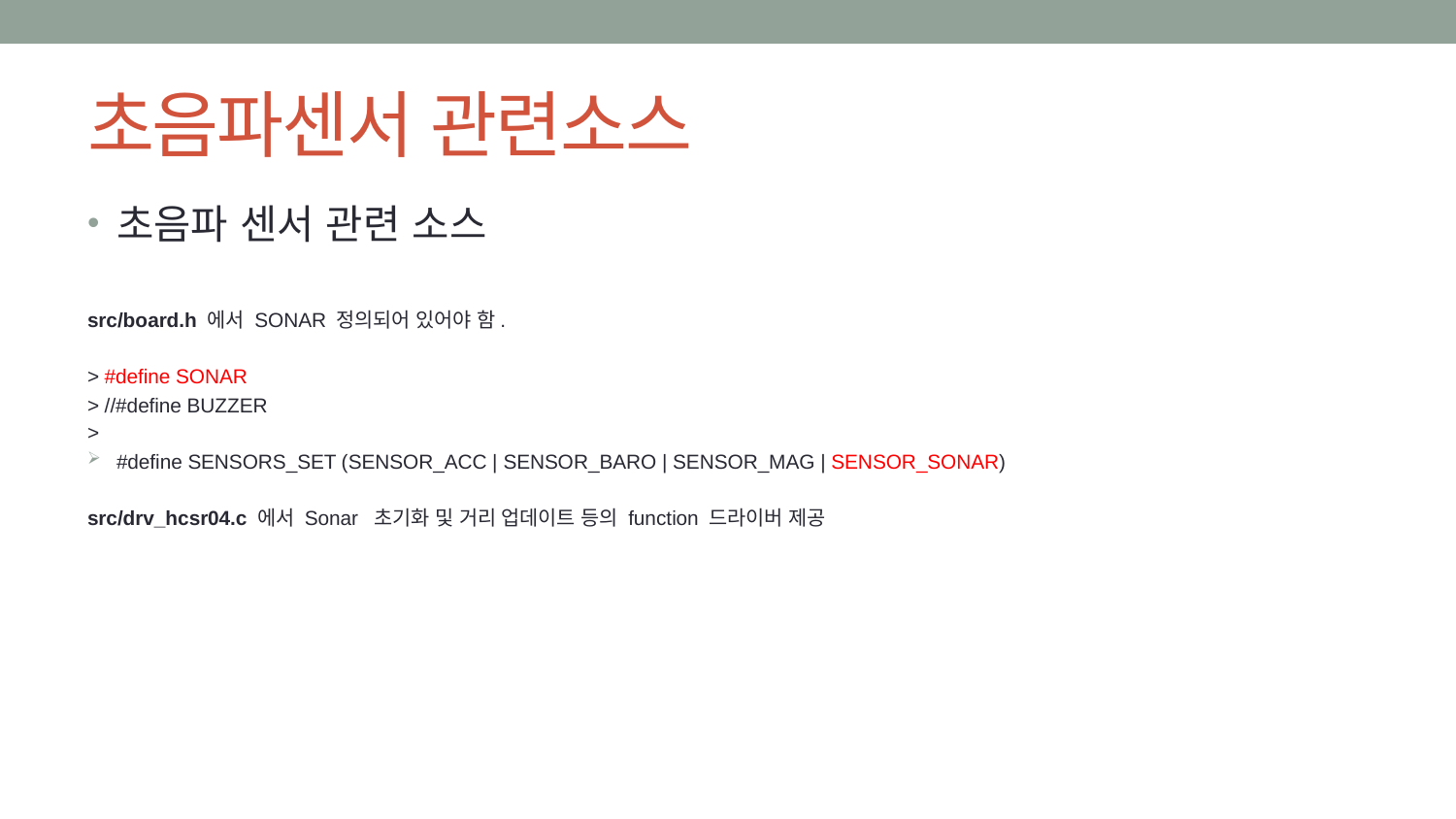

# 초음파센서 관련소스
초음파 센서 관련 소스

src/board.h 에서 SONAR 정의되어 있어야 함.

> #define SONAR
> //#define BUZZER
>
#define SENSORS_SET (SENSOR_ACC | SENSOR_BARO | SENSOR_MAG | SENSOR_SONAR)

src/drv_hcsr04.c 에서 Sonar  초기화 및 거리 업데이트 등의 function 드라이버 제공